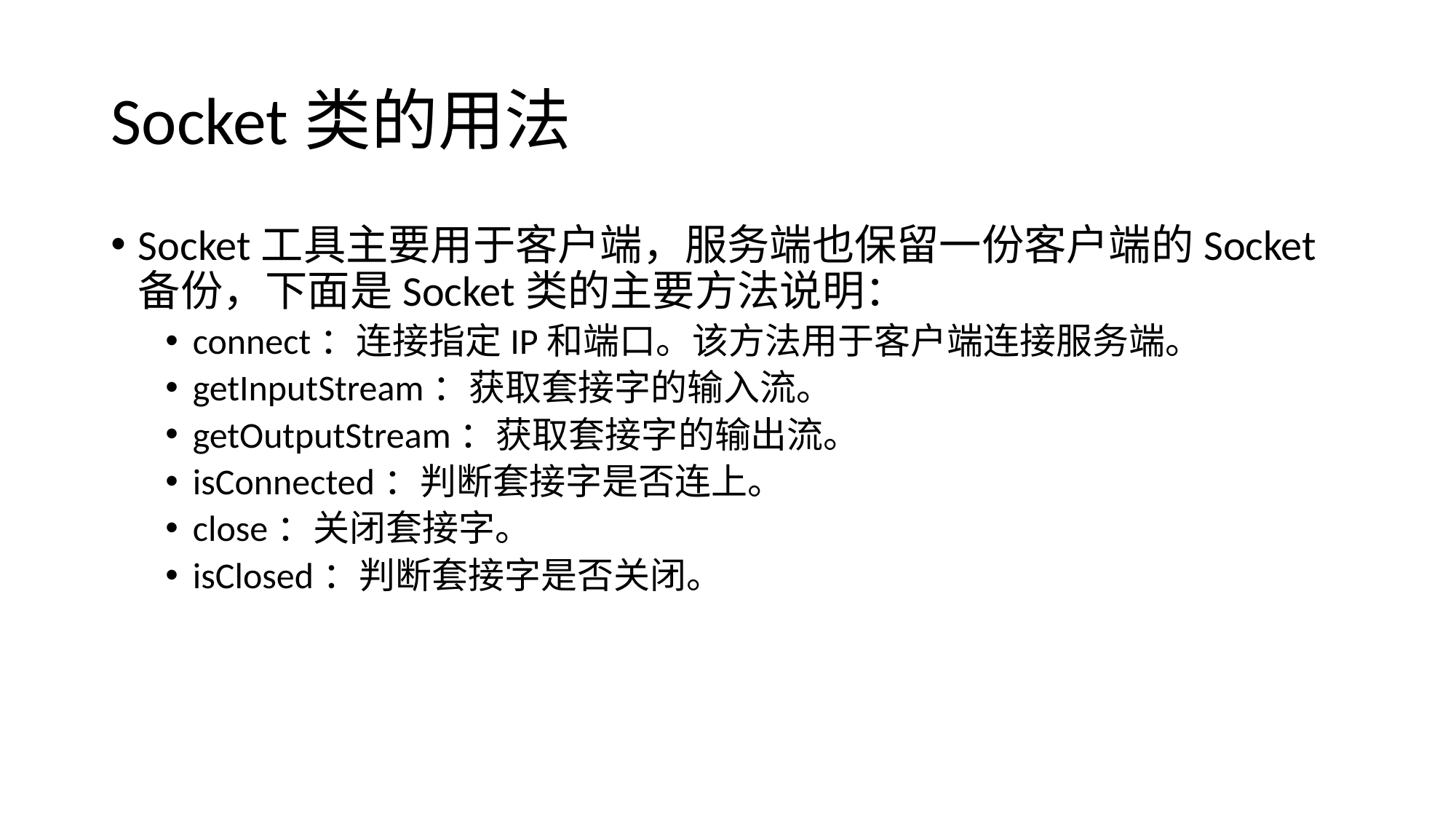

# Socket类的用法
Socket工具主要用于客户端，服务端也保留一份客户端的Socket备份，下面是Socket类的主要方法说明：
connect：连接指定IP和端口。该方法用于客户端连接服务端。
getInputStream：获取套接字的输入流。
getOutputStream：获取套接字的输出流。
isConnected：判断套接字是否连上。
close：关闭套接字。
isClosed：判断套接字是否关闭。